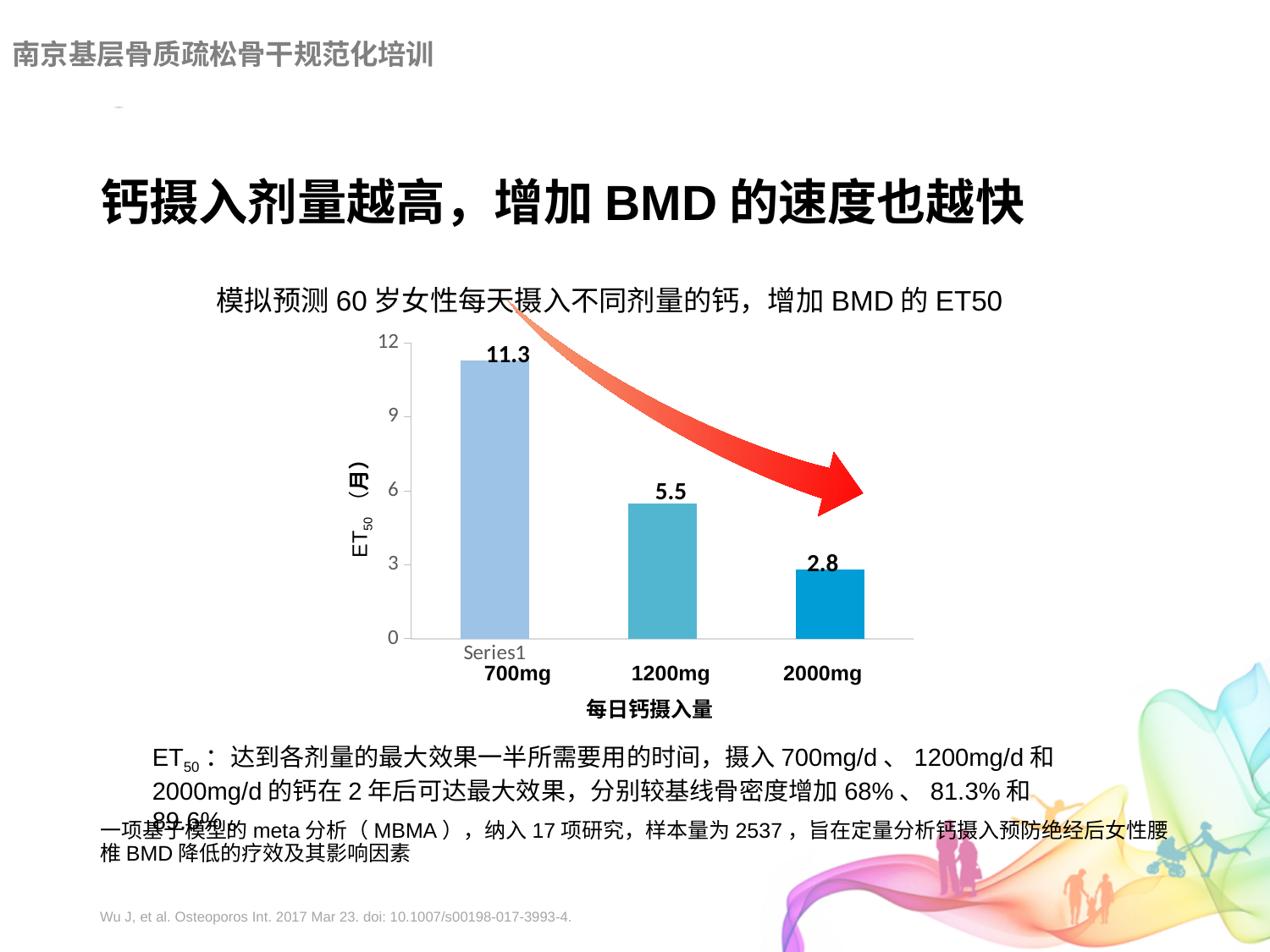

南京基层骨质疏松骨干规范化培训
# 钙摄入剂量越高，增加BMD的速度也越快

模拟预测60岁女性每天摄入不同剂量的钙，增加BMD的ET50

### Chart

| Category | 列1 |
|---|---|
|  | 11.3 |
|  | 5.5 |
|  | 2.8 |
11.3
5.5
ET50（月）
2.8
2000mg
700mg
1200mg
每日钙摄入量
ET50：达到各剂量的最大效果一半所需要用的时间，摄入700mg/d、1200mg/d和2000mg/d的钙在2年后可达最大效果，分别较基线骨密度增加68%、81.3%和89.6%。
一项基于模型的meta分析（MBMA），纳入17项研究，样本量为2537，旨在定量分析钙摄入预防绝经后女性腰椎BMD降低的疗效及其影响因素
Wu J, et al. Osteoporos Int. 2017 Mar 23. doi: 10.1007/s00198-017-3993-4.